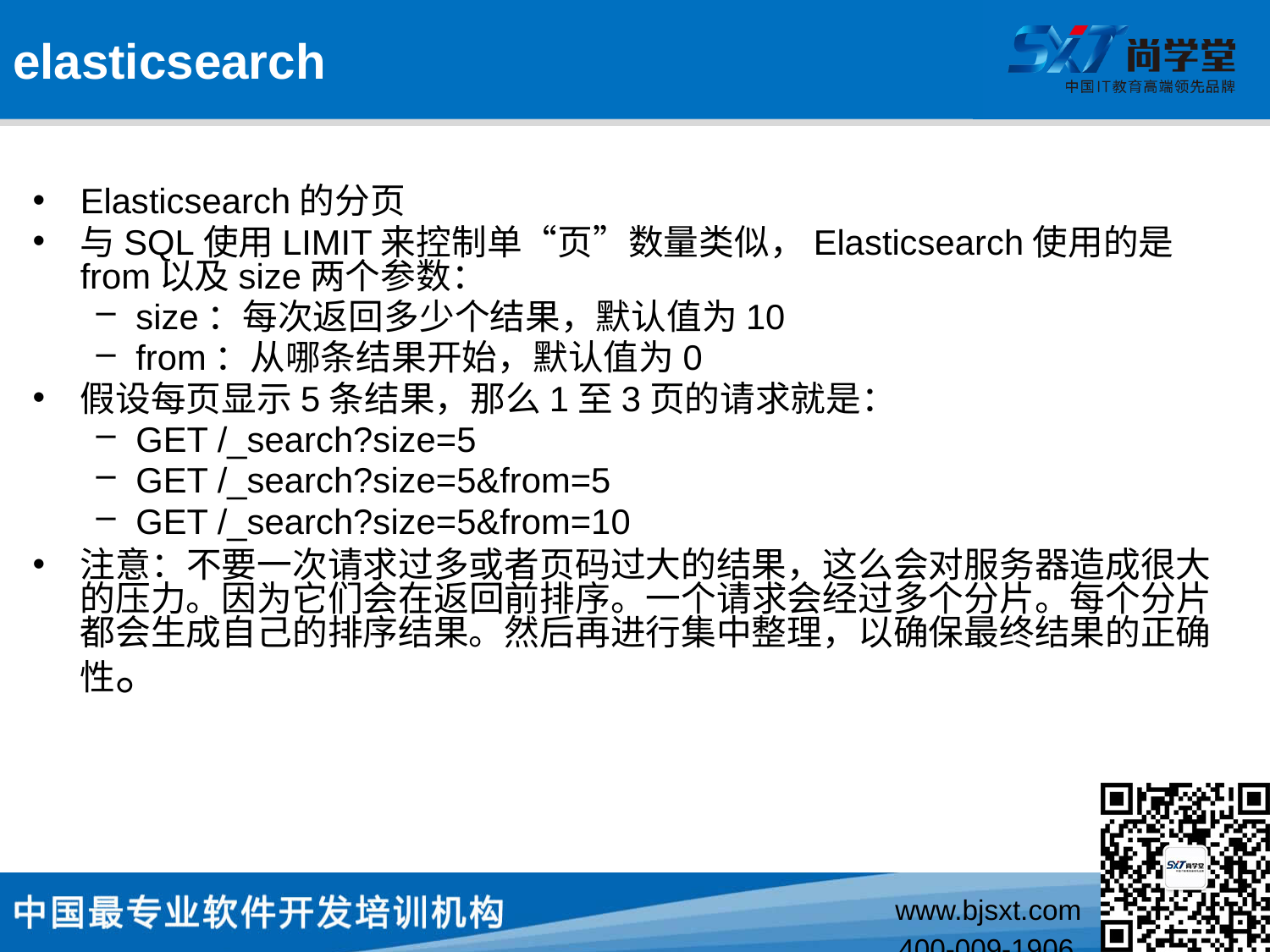

# elasticsearch
Elasticsearch的分页
与SQL使用LIMIT来控制单“页”数量类似，Elasticsearch使用的是from以及size两个参数：
size：每次返回多少个结果，默认值为10
from：从哪条结果开始，默认值为0
假设每页显示5条结果，那么1至3页的请求就是：
GET /_search?size=5
GET /_search?size=5&from=5
GET /_search?size=5&from=10
注意：不要一次请求过多或者页码过大的结果，这么会对服务器造成很大的压力。因为它们会在返回前排序。一个请求会经过多个分片。每个分片都会生成自己的排序结果。然后再进行集中整理，以确保最终结果的正确性。